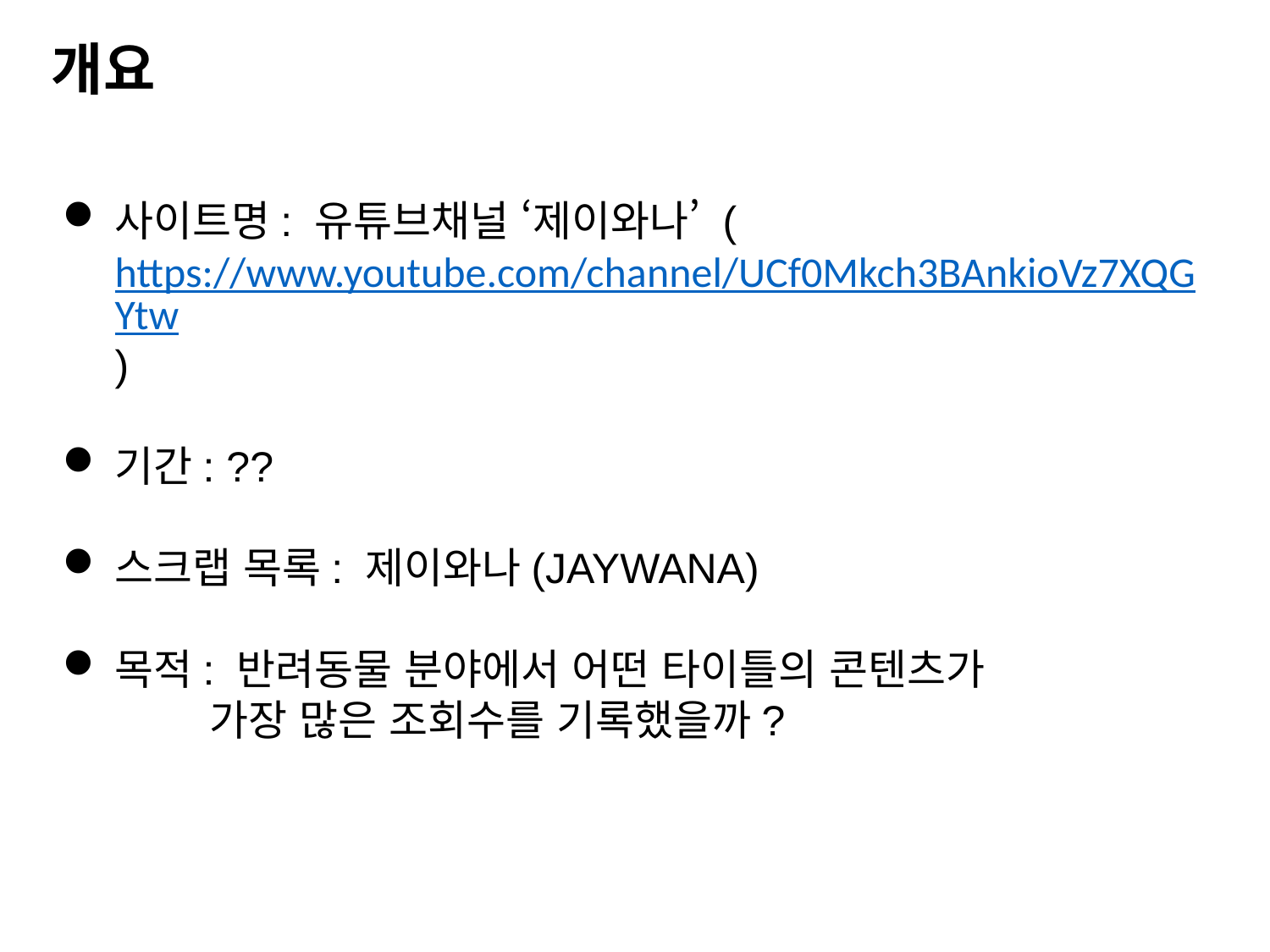

개요

사이트명: 유튜브채널 ‘제이와나’ (https://www.youtube.com/channel/UCf0Mkch3BAnkioVz7XQGYtw)

기간: ??

스크랩 목록: 제이와나(JAYWANA)

목적: 반려동물 분야에서 어떤 타이틀의 콘텐츠가
        가장 많은 조회수를 기록했을까?